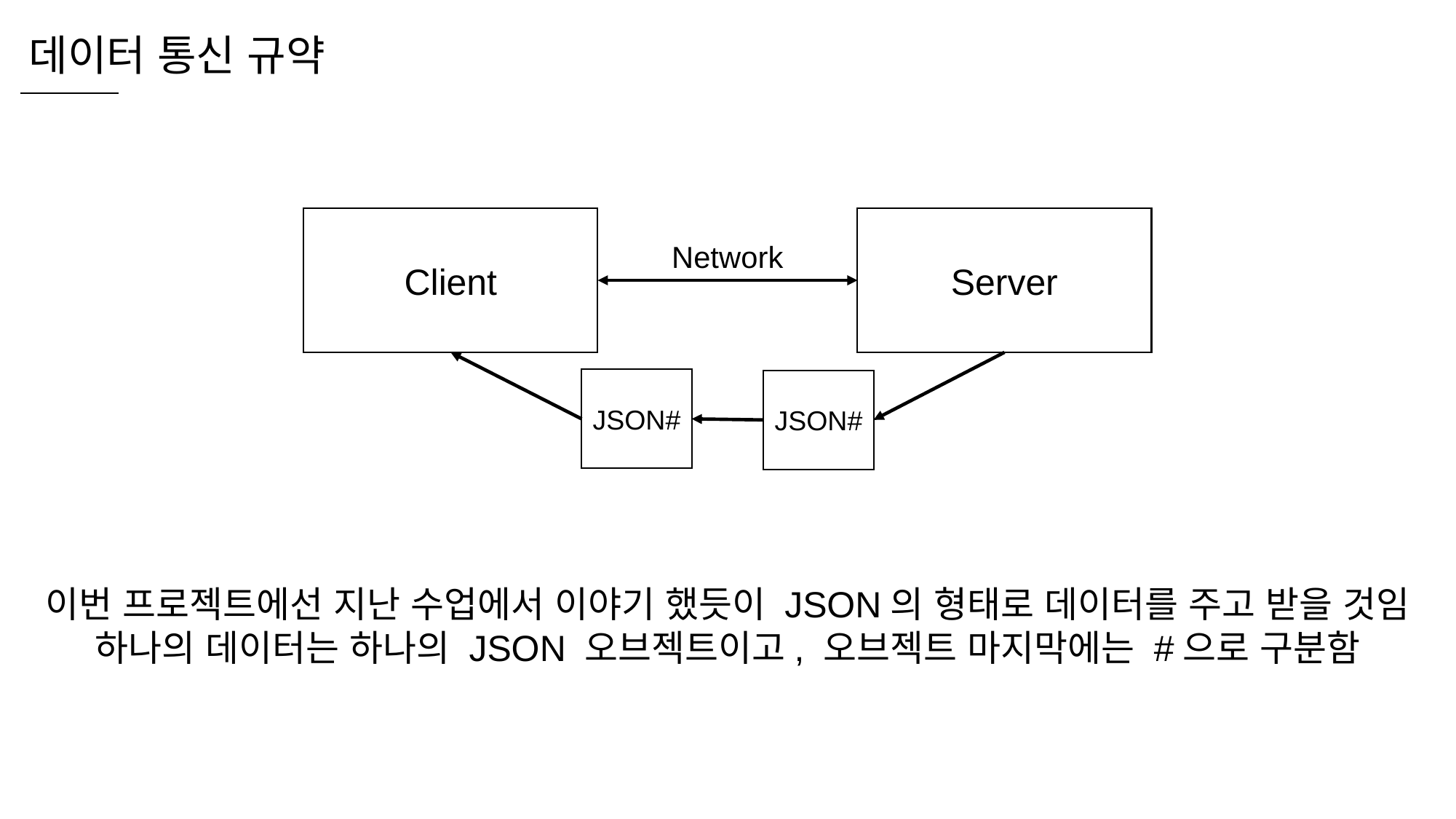

데이터 통신 규약
Client
Server
Network
JSON#
JSON#
이번 프로젝트에선 지난 수업에서 이야기 했듯이 JSON의 형태로 데이터를 주고 받을 것임
하나의 데이터는 하나의 JSON 오브젝트이고, 오브젝트 마지막에는 #으로 구분함